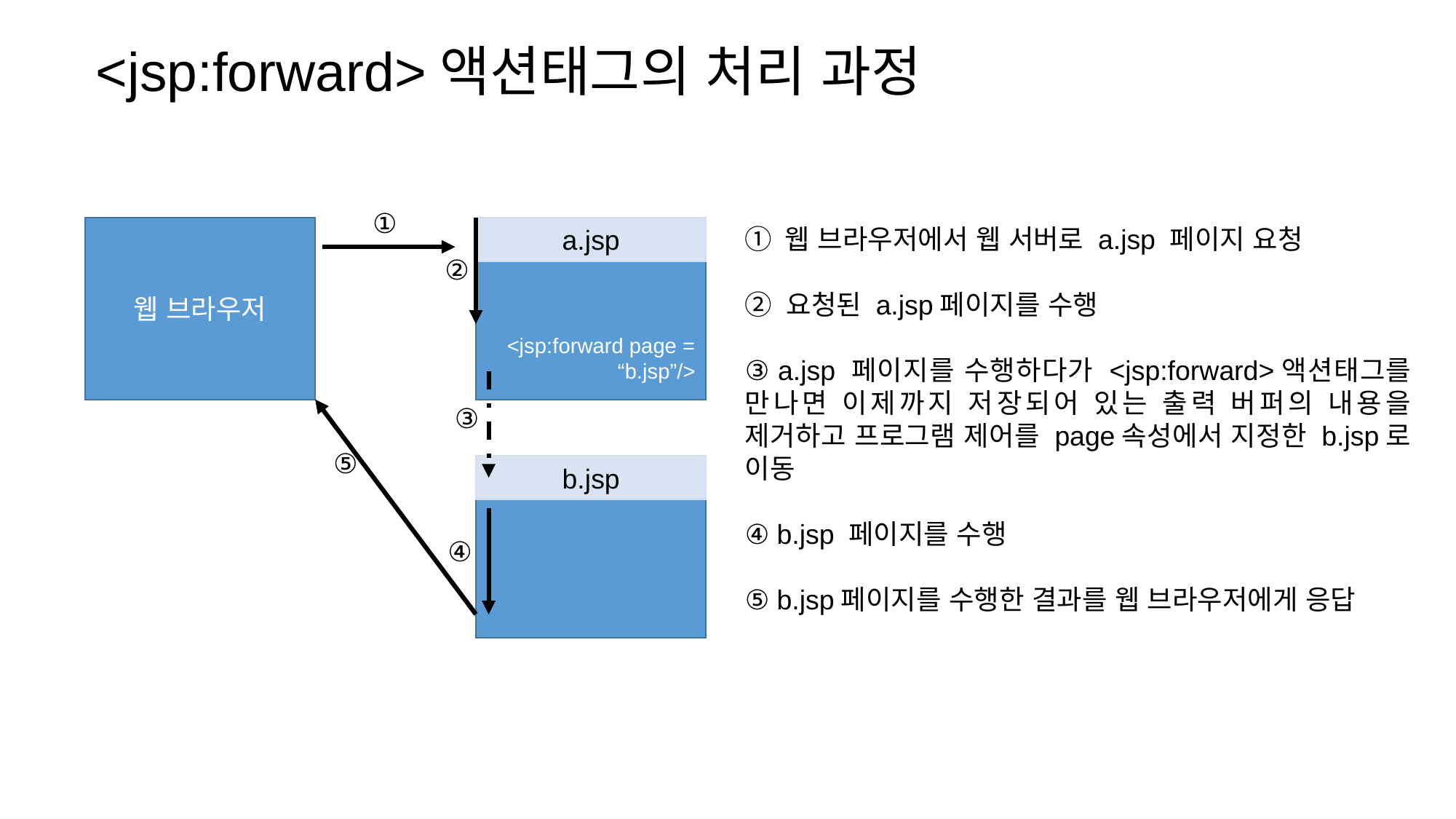

<jsp:forward>액션태그의 처리 과정
①
① 웹 브라우저에서 웹 서버로 a.jsp 페이지 요청

② 요청된 a.jsp페이지를 수행

③ a.jsp 페이지를 수행하다가 <jsp:forward>액션태그를 만나면 이제까지 저장되어 있는 출력 버퍼의 내용을 제거하고 프로그램 제어를 page속성에서 지정한 b.jsp로 이동

④ b.jsp 페이지를 수행

⑤ b.jsp페이지를 수행한 결과를 웹 브라우저에게 응답
웹 브라우저

<jsp:forward page = “b.jsp”/>
a.jsp
②
③
⑤

b.jsp
④